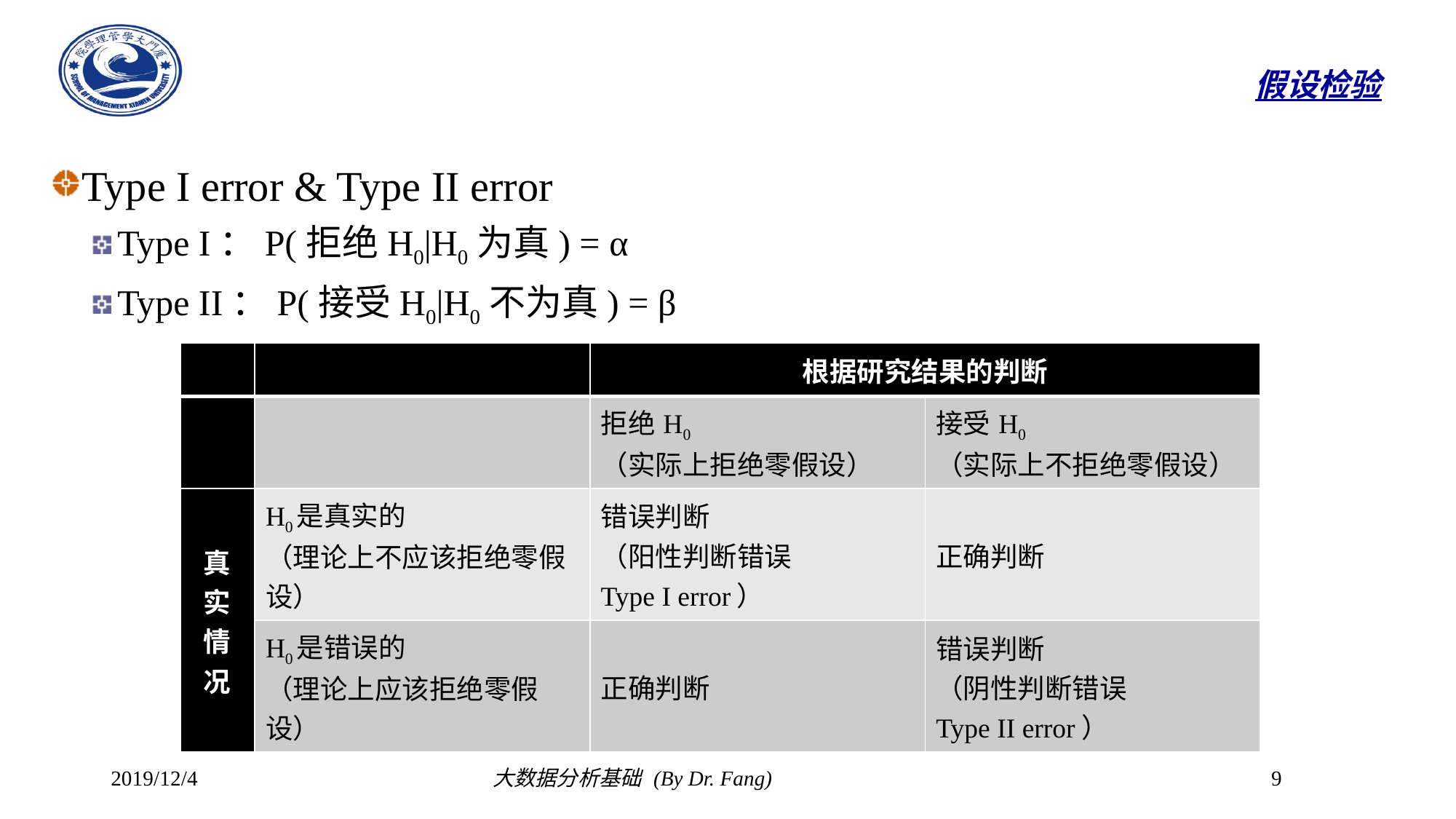

# 假设检验
Type I error & Type II error
Type I：P(拒绝H0|H0为真) = α
Type II：P(接受H0|H0不为真) = β

|  |  | 根据研究结果的判断 |  |
| --- | --- | --- | --- |
|  |  | 拒绝H0 （实际上拒绝零假设） | 接受H0 （实际上不拒绝零假设） |
| 真实情况 | H0是真实的 （理论上不应该拒绝零假设） | 错误判断 （阳性判断错误 Type I error） | 正确判断 |
|  | H0是错误的 （理论上应该拒绝零假设） | 正确判断 | 错误判断 （阴性判断错误 Type II error） |
2019/12/4
大数据分析基础 (By Dr. Fang)
9